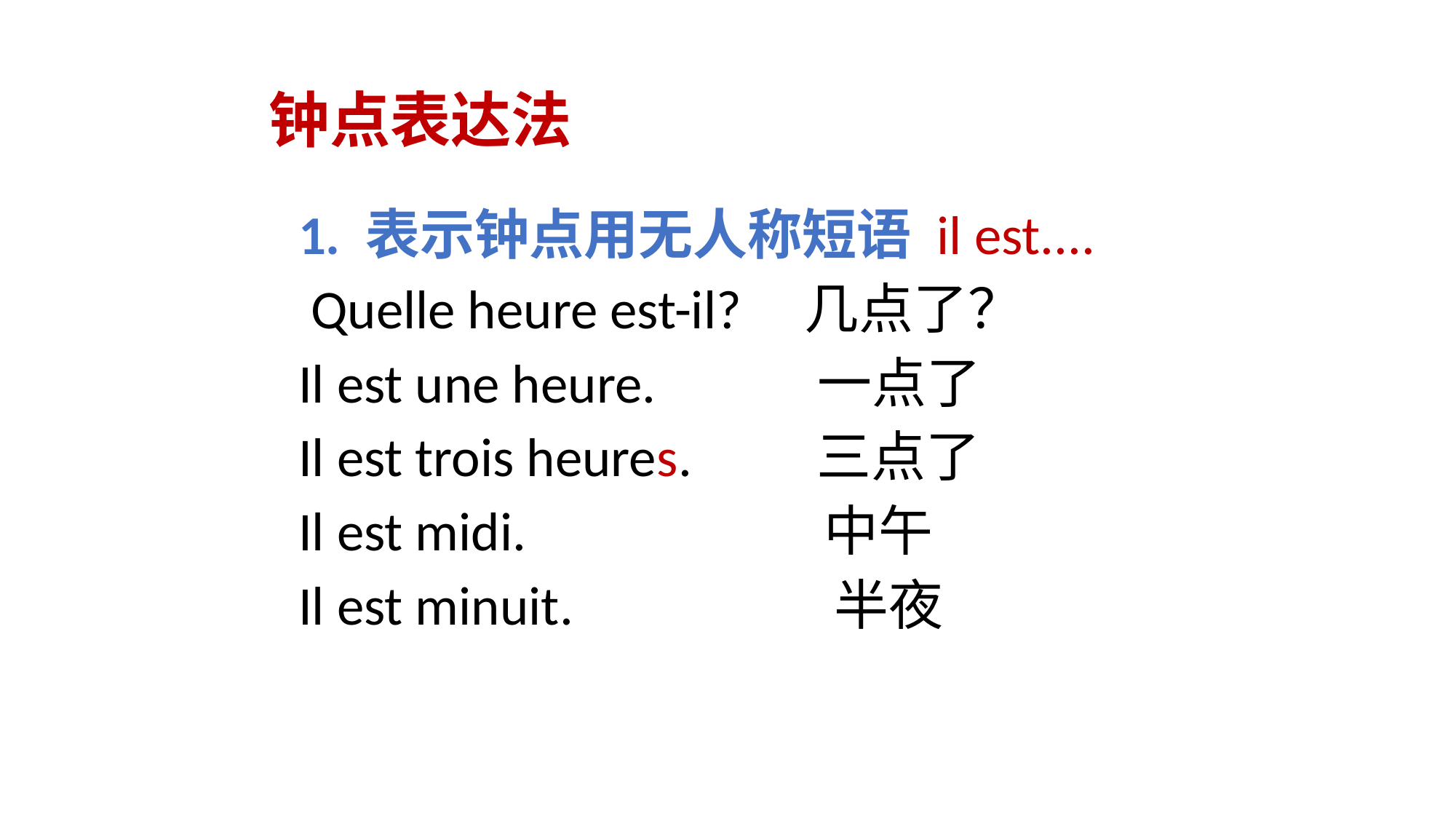

# 钟点表达法
1. 表示钟点用无人称短语 il est....
 Quelle heure est-il?    几点了？
Il est une heure.            一点了
Il est trois heures.         三点了
Il est midi.                       中午
Il est minuit.                    半夜